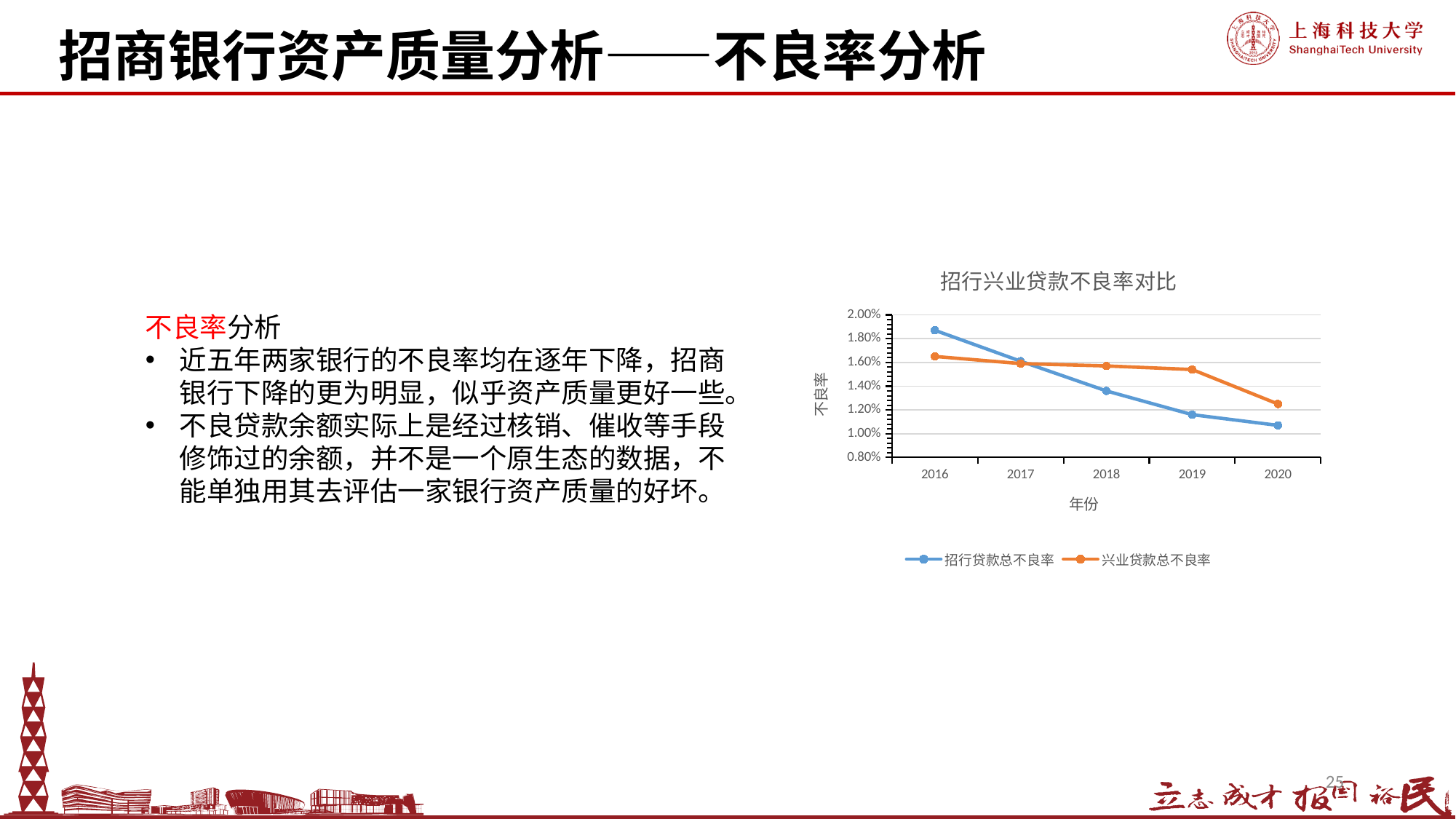

招商银行资产质量分析——不良率分析

### Chart: 招行兴业贷款不良率对比

| Category | 招行贷款总不良率 | 兴业贷款总不良率 |
|---|---|---|
| 2016 | 0.0187 | 0.0165 |
| 2017 | 0.0161 | 0.0159 |
| 2018 | 0.013600000000000001 | 0.015700000000000002 |
| 2019 | 0.0116 | 0.0154 |
| 2020 | 0.010700000000000001 | 0.0125 |
不良率分析
近五年两家银行的不良率均在逐年下降，招商银行下降的更为明显，似乎资产质量更好一些。
不良贷款余额实际上是经过核销、催收等手段修饰过的余额，并不是一个原生态的数据，不能单独用其去评估一家银行资产质量的好坏。
25